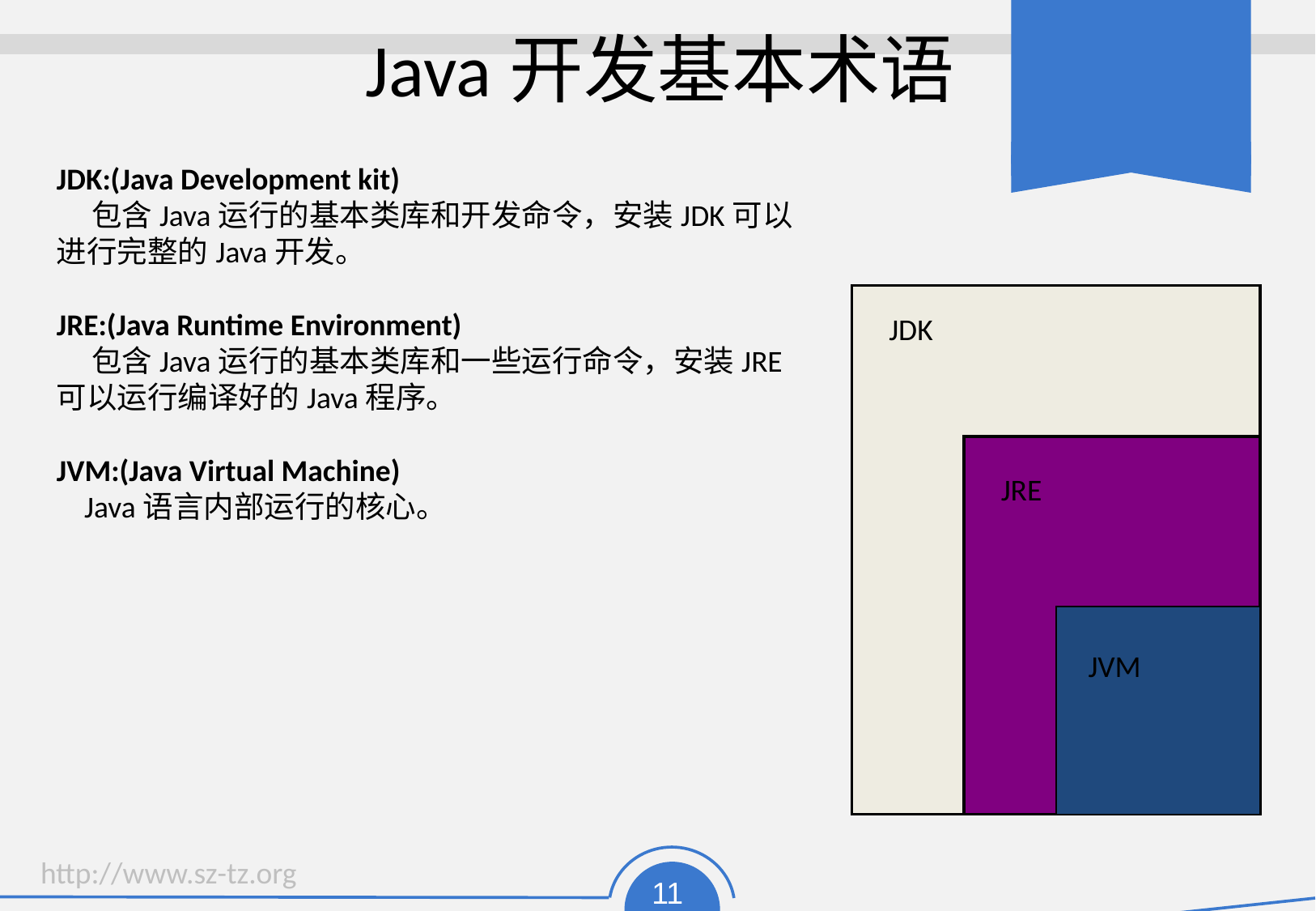

# Java开发基本术语
JDK:(Java Development kit)
    包含Java运行的基本类库和开发命令，安装JDK可以进行完整的Java开发。

JRE:(Java Runtime Environment)
    包含Java运行的基本类库和一些运行命令，安装JRE可以运行编译好的Java程序。

JVM:(Java Virtual Machine)
    Java语言内部运行的核心。

JDK

JRE

JVM